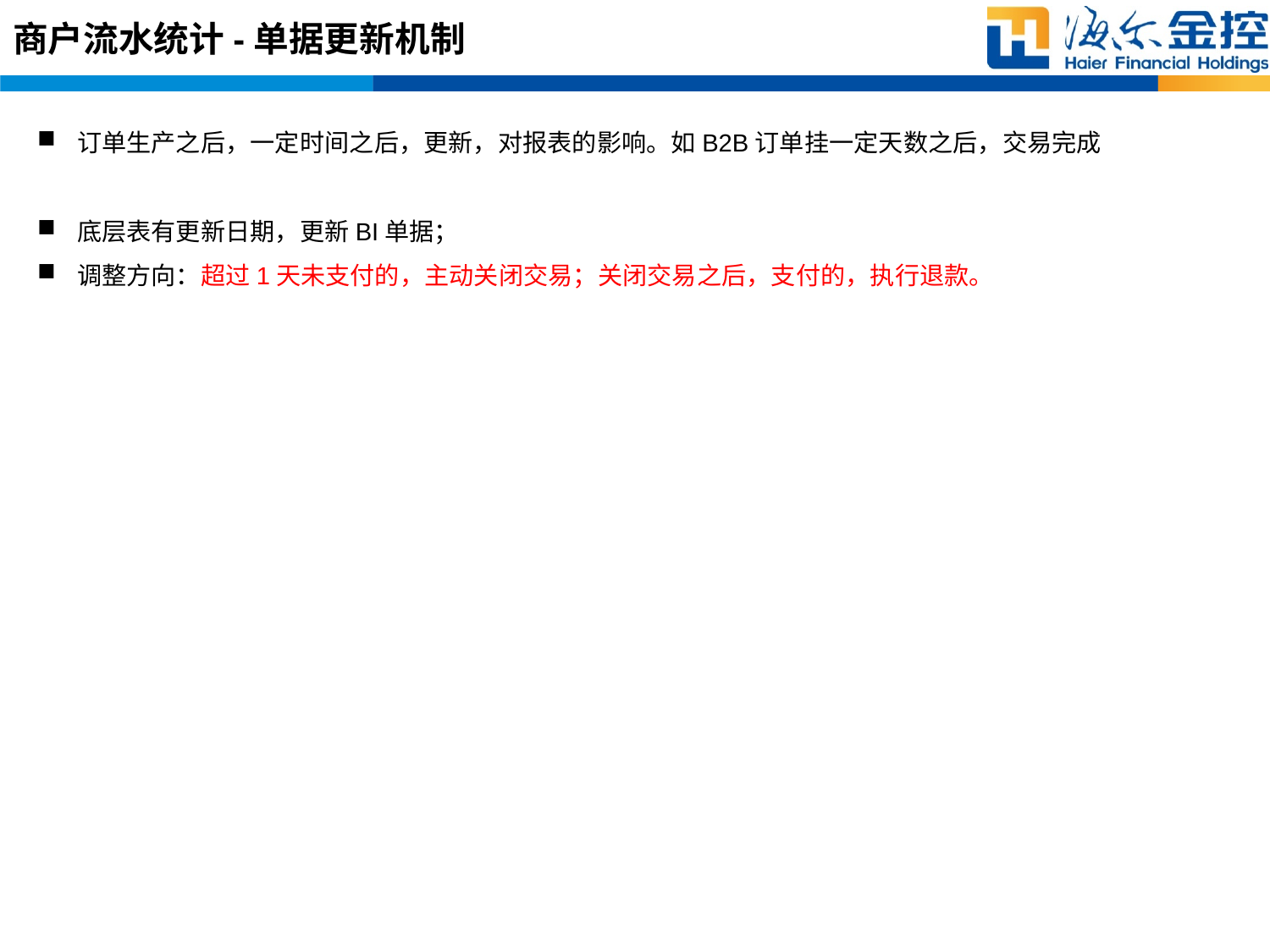

# 商户流水统计-单据更新机制
订单生产之后，一定时间之后，更新，对报表的影响。如B2B订单挂一定天数之后，交易完成

底层表有更新日期，更新BI单据；
调整方向：超过1天未支付的，主动关闭交易；关闭交易之后，支付的，执行退款。